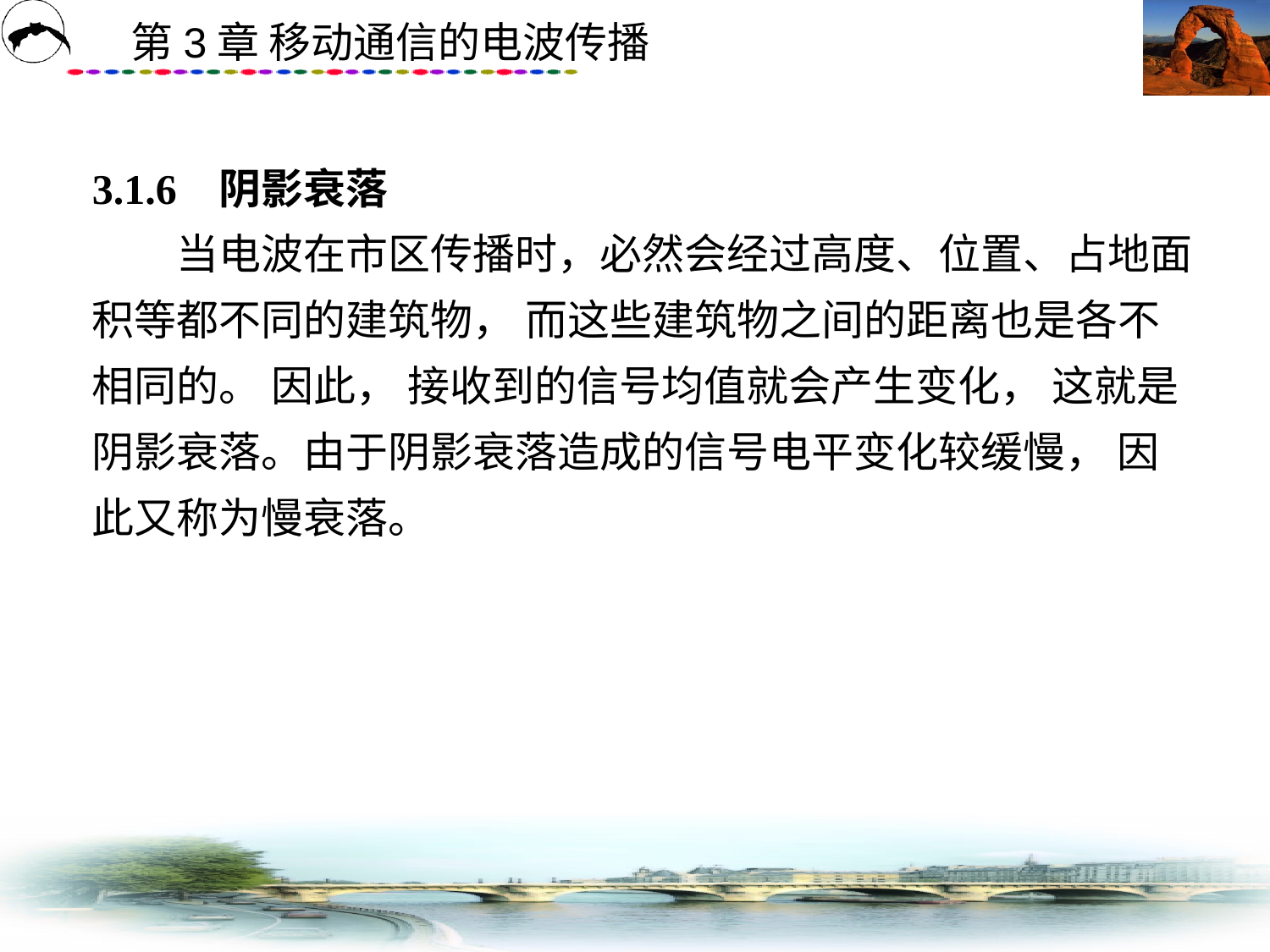

# 3.1.6   阴影衰落 　　当电波在市区传播时，必然会经过高度、位置、占地面积等都不同的建筑物， 而这些建筑物之间的距离也是各不相同的。 因此， 接收到的信号均值就会产生变化， 这就是阴影衰落。由于阴影衰落造成的信号电平变化较缓慢， 因此又称为慢衰落。